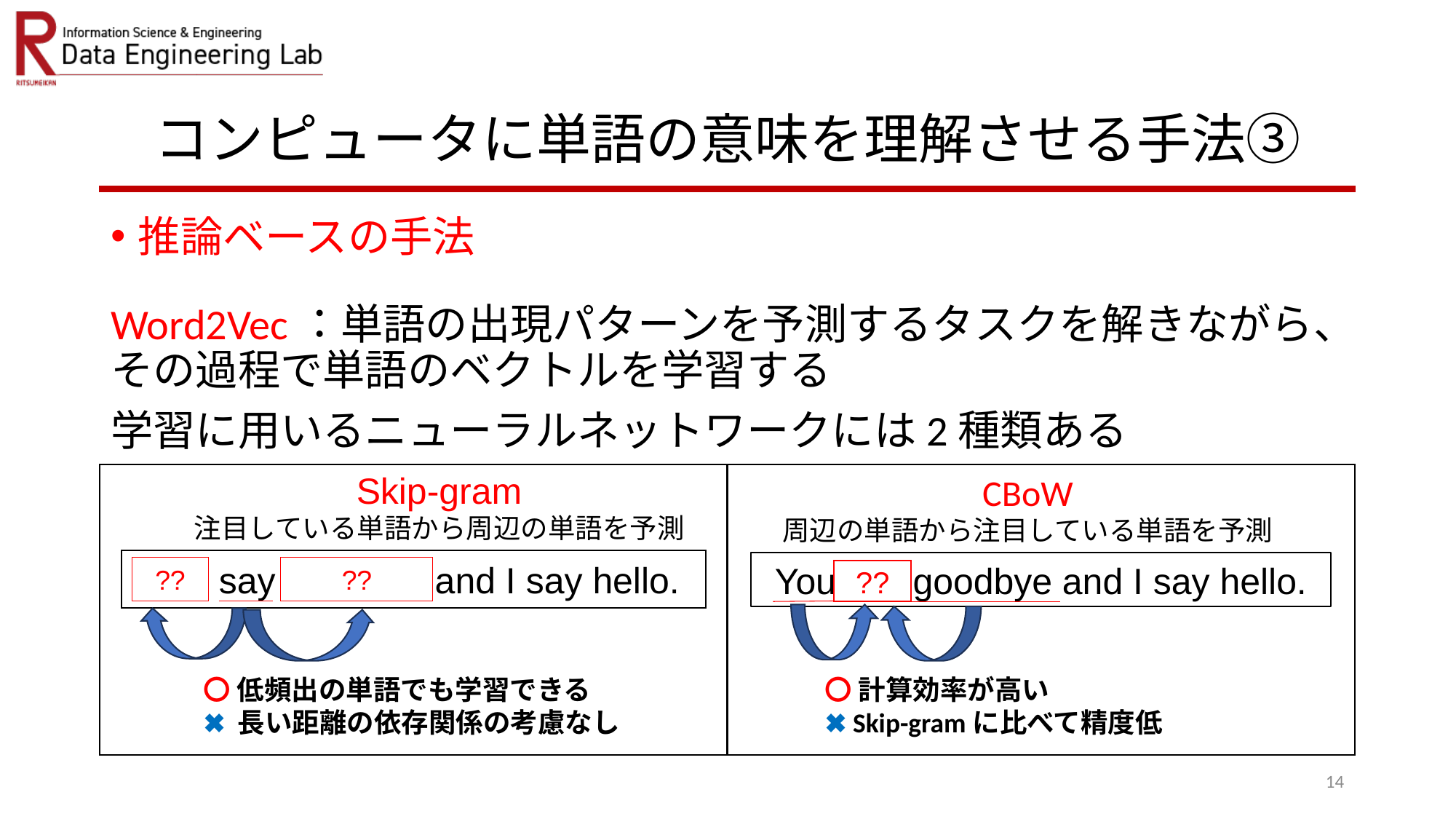

# コンピュータに単語の意味を理解させる手法③
推論ベースの手法

Word2Vec：単語の出現パターンを予測するタスクを解きながら、その過程で単語のベクトルを学習する
学習に用いるニューラルネットワークには2種類ある
Skip-gram
注目している単語から周辺の単語を予測

CBoW
周辺の単語から注目している単語を予測
You say goodbye and I say hello.
You say goodbye and I say hello.
??
??
??

〇 低頻出の単語でも学習できる
✖ 長い距離の依存関係の考慮なし
〇 計算効率が高い
✖ Skip-gramに比べて精度低
14